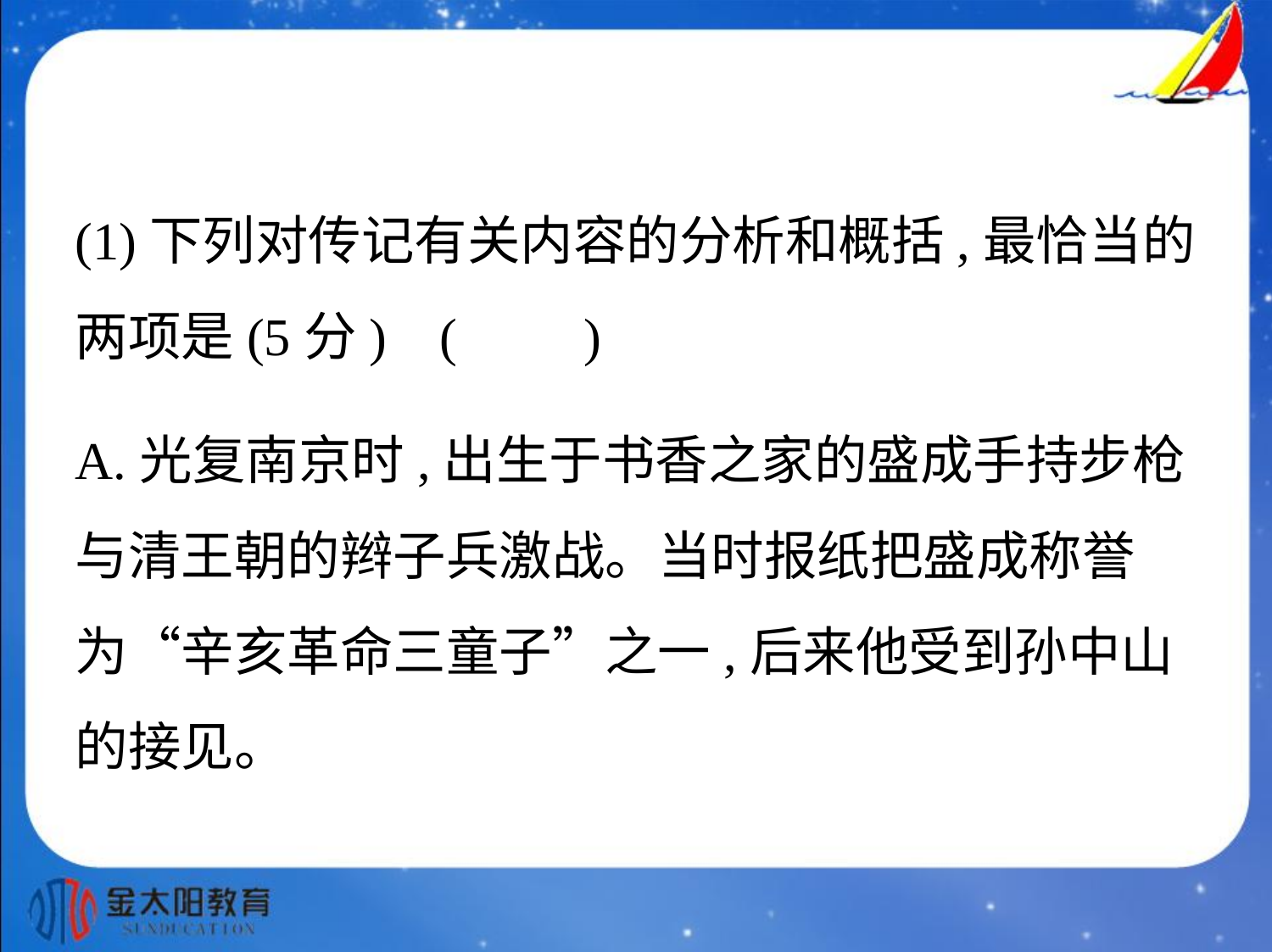

(1)下列对传记有关内容的分析和概括,最恰当的
两项是(5分) (　    )
A.光复南京时,出生于书香之家的盛成手持步枪
与清王朝的辫子兵激战。当时报纸把盛成称誉
为“辛亥革命三童子”之一,后来他受到孙中山
的接见。